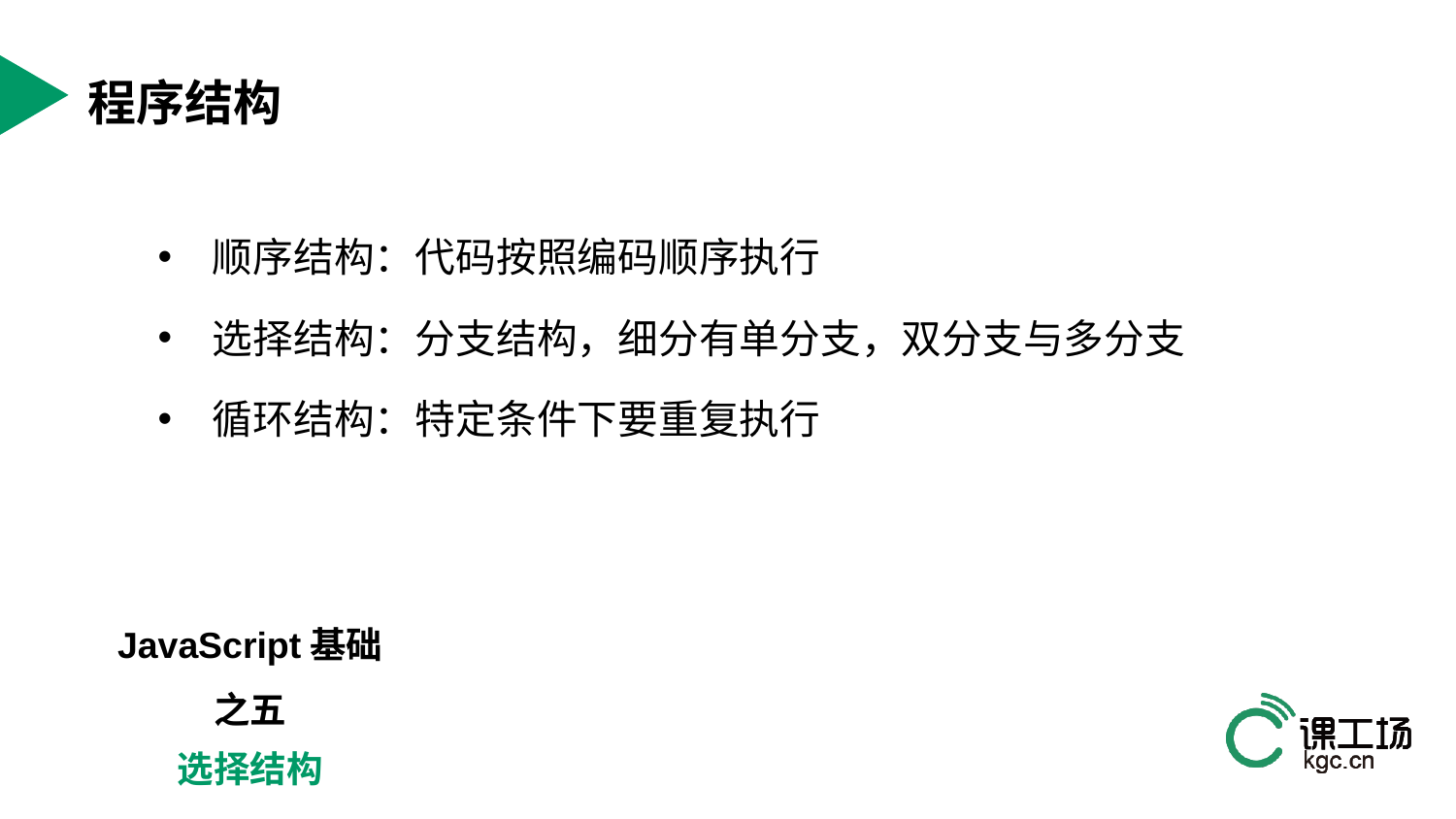

# 程序结构
顺序结构：代码按照编码顺序执行
选择结构：分支结构，细分有单分支，双分支与多分支
循环结构：特定条件下要重复执行
JavaScript基础
之五
选择结构